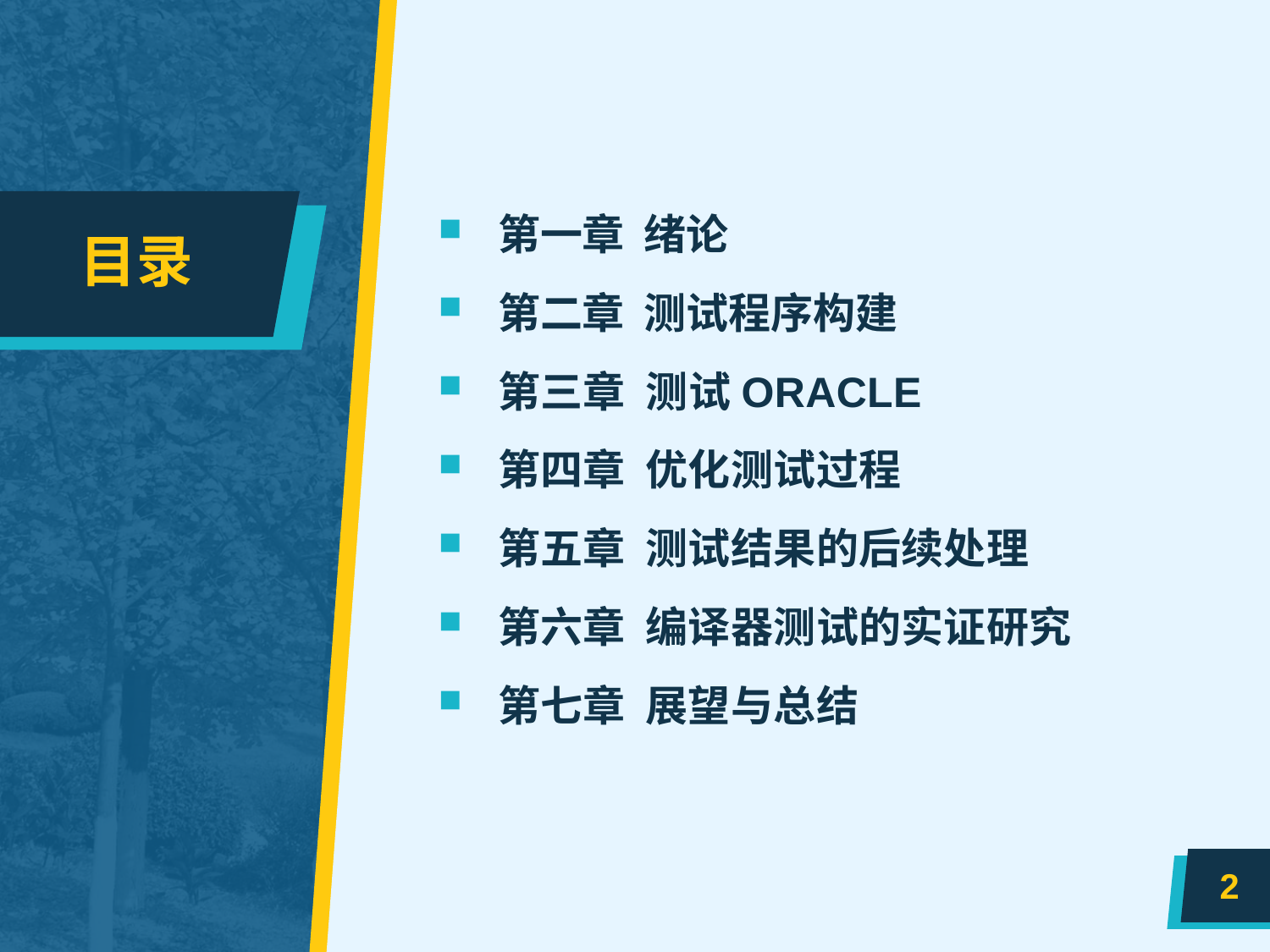

# 目录
第一章  绪论
第二章  测试程序构建
第三章  测试ORACLE
第四章  优化测试过程
第五章  测试结果的后续处理
第六章  编译器测试的实证研究
第七章  展望与总结
2